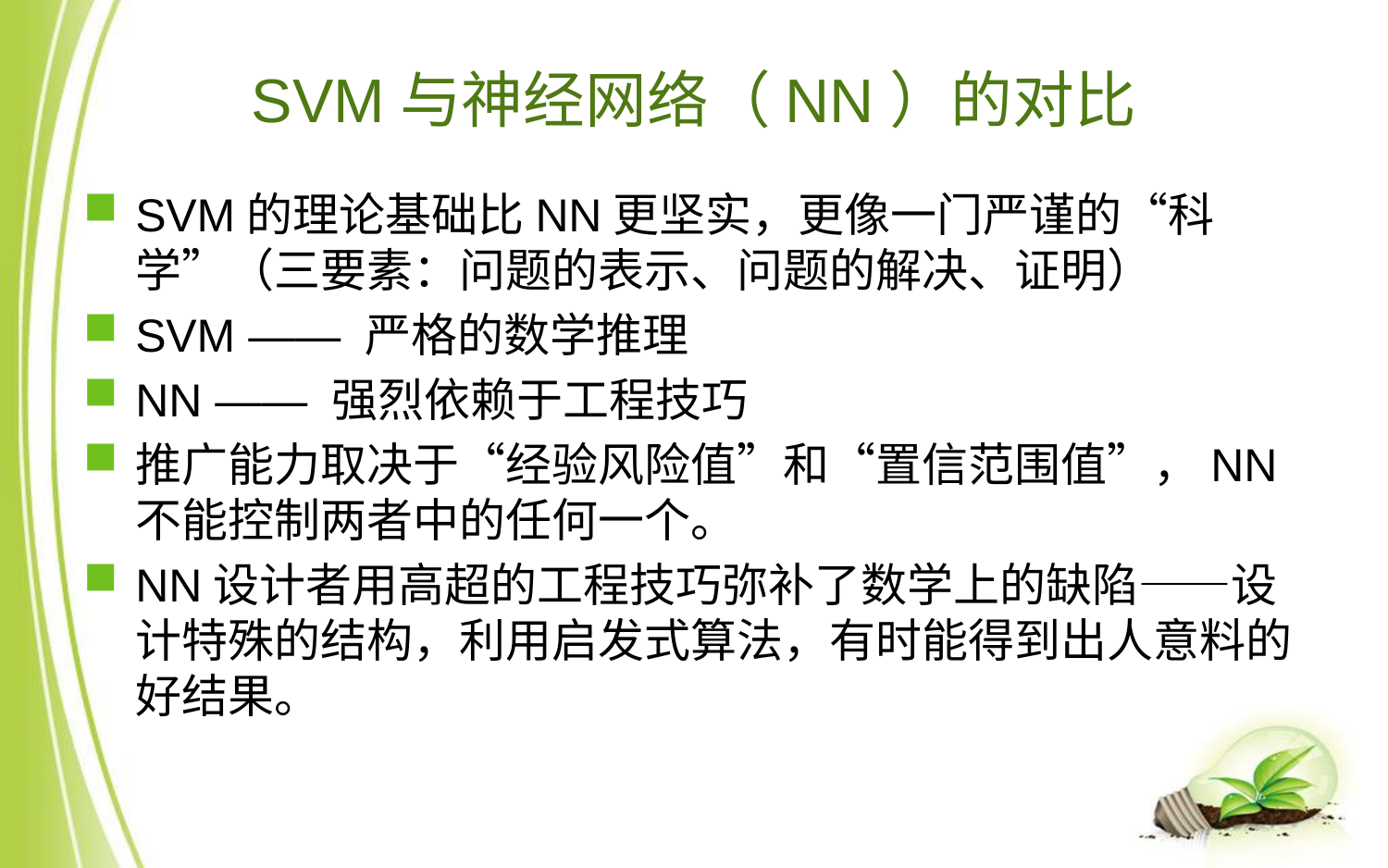

# SVM与神经网络（NN）的对比
SVM的理论基础比NN更坚实，更像一门严谨的“科学”（三要素：问题的表示、问题的解决、证明）
SVM —— 严格的数学推理
NN —— 强烈依赖于工程技巧
推广能力取决于“经验风险值”和“置信范围值”，NN不能控制两者中的任何一个。
NN设计者用高超的工程技巧弥补了数学上的缺陷——设计特殊的结构，利用启发式算法，有时能得到出人意料的好结果。